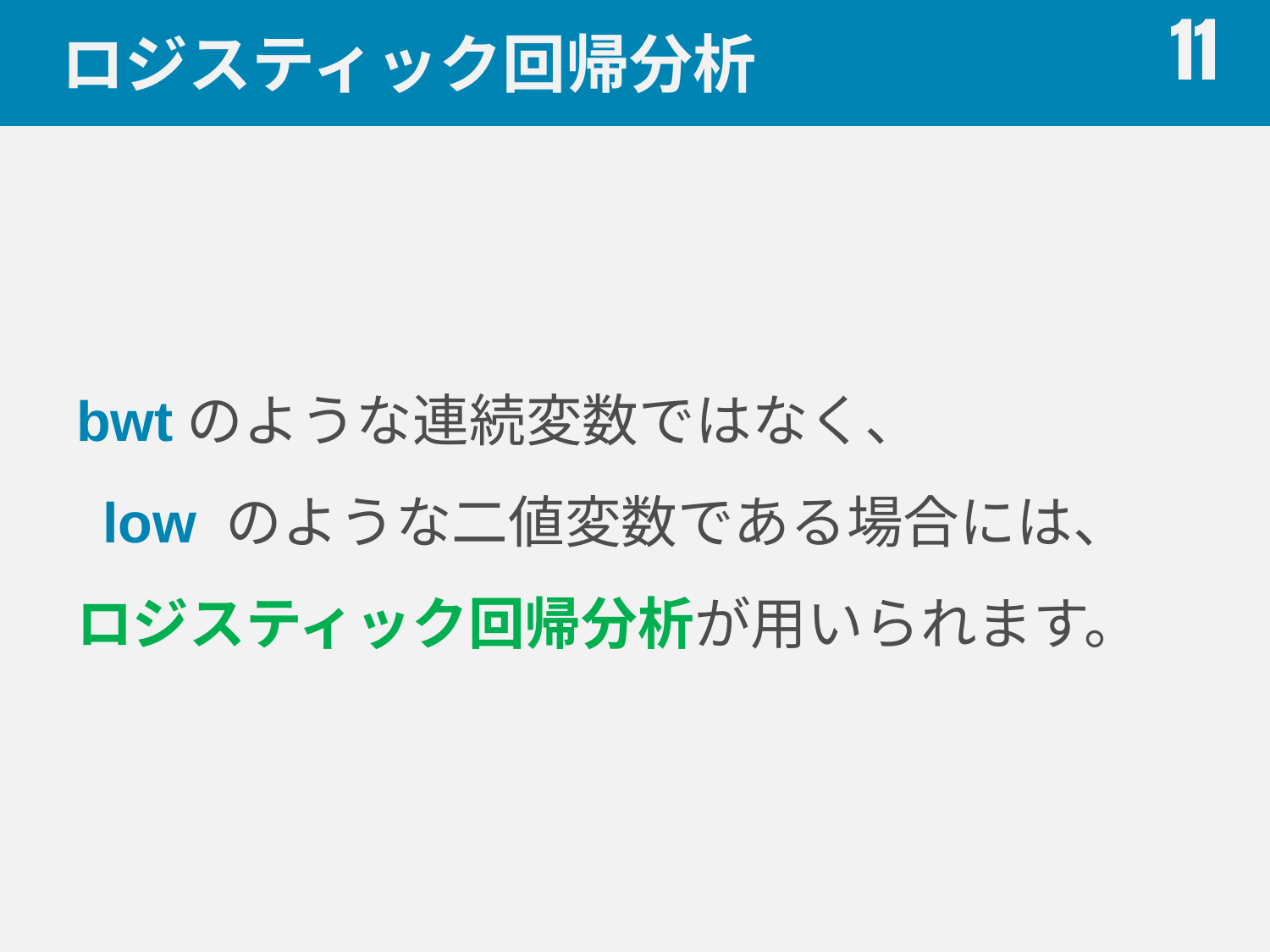

# ロジスティック回帰分析
 11
bwtのような連続変数ではなく、
 low のような二値変数である場合には、
ロジスティック回帰分析が用いられます。